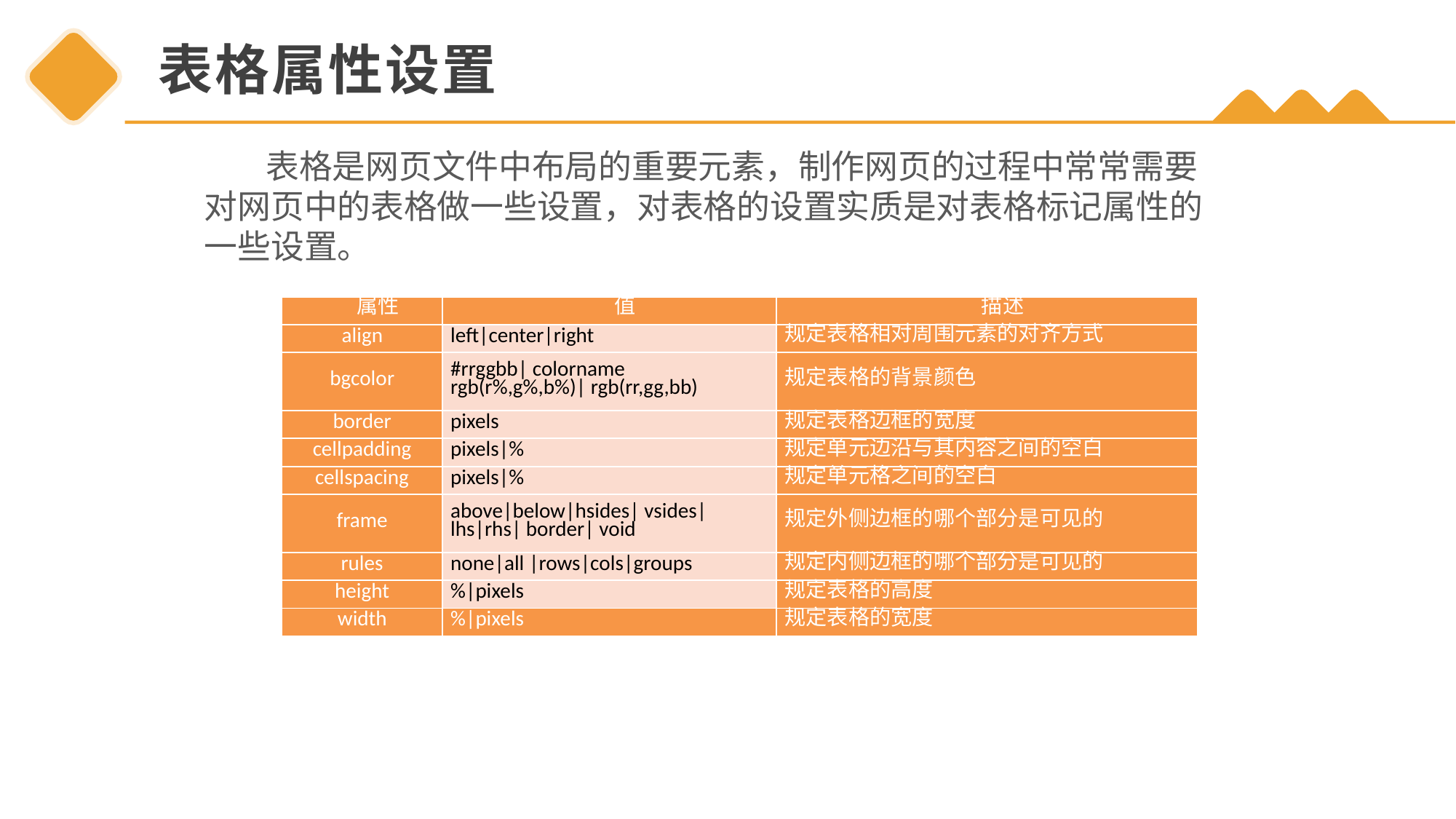

# 表格属性设置

       表格是网页文件中布局的重要元素，制作网页的过程中常常需要对网页中的表格做一些设置，对表格的设置实质是对表格标记属性的一些设置。
| 属性 | 值 | 描述 |
| --- | --- | --- |
| align | left|center|right | 规定表格相对周围元素的对齐方式 |
| bgcolor | #rrggbb| colorname rgb(r%,g%,b%)| rgb(rr,gg,bb) | 规定表格的背景颜色 |
| border | pixels | 规定表格边框的宽度 |
| cellpadding | pixels|% | 规定单元边沿与其内容之间的空白 |
| cellspacing | pixels|% | 规定单元格之间的空白 |
| frame | above|below|hsides| vsides| lhs|rhs| border| void | 规定外侧边框的哪个部分是可见的 |
| rules | none|all |rows|cols|groups | 规定内侧边框的哪个部分是可见的 |
| height | %|pixels | 规定表格的高度 |
| width | %|pixels | 规定表格的宽度 |